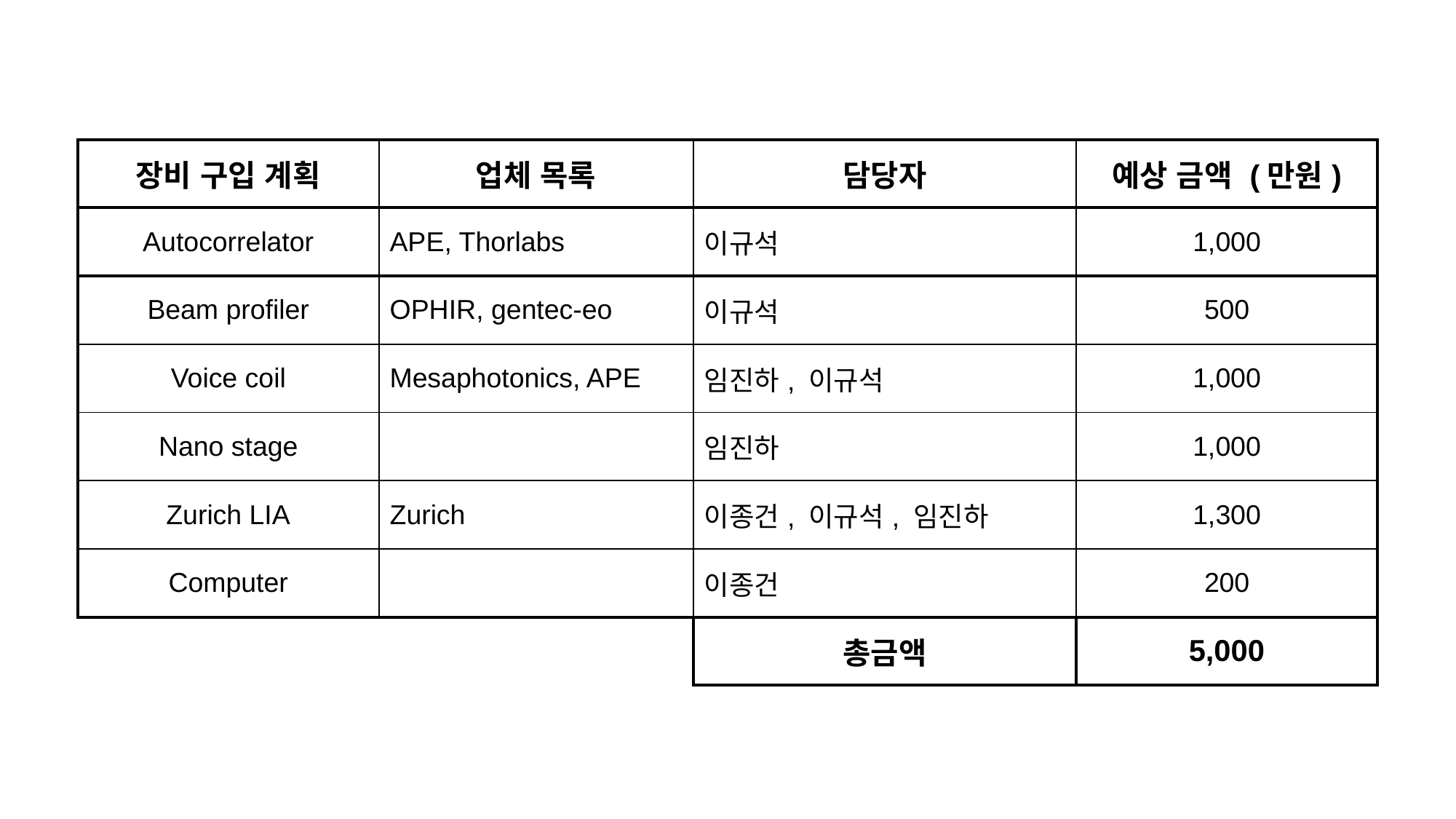

| 장비 구입 계획 | 업체 목록 | 담당자 | 예상 금액 (만원) |
| --- | --- | --- | --- |
| Autocorrelator | APE, Thorlabs | 이규석 | 1,000 |
| Beam profiler | OPHIR, gentec-eo | 이규석 | 500 |
| Voice coil | Mesaphotonics, APE | 임진하, 이규석 | 1,000 |
| Nano stage |  | 임진하 | 1,000 |
| Zurich LIA | Zurich | 이종건, 이규석, 임진하 | 1,300 |
| Computer |  | 이종건 | 200 |
|  |  | 총금액 | 5,000 |